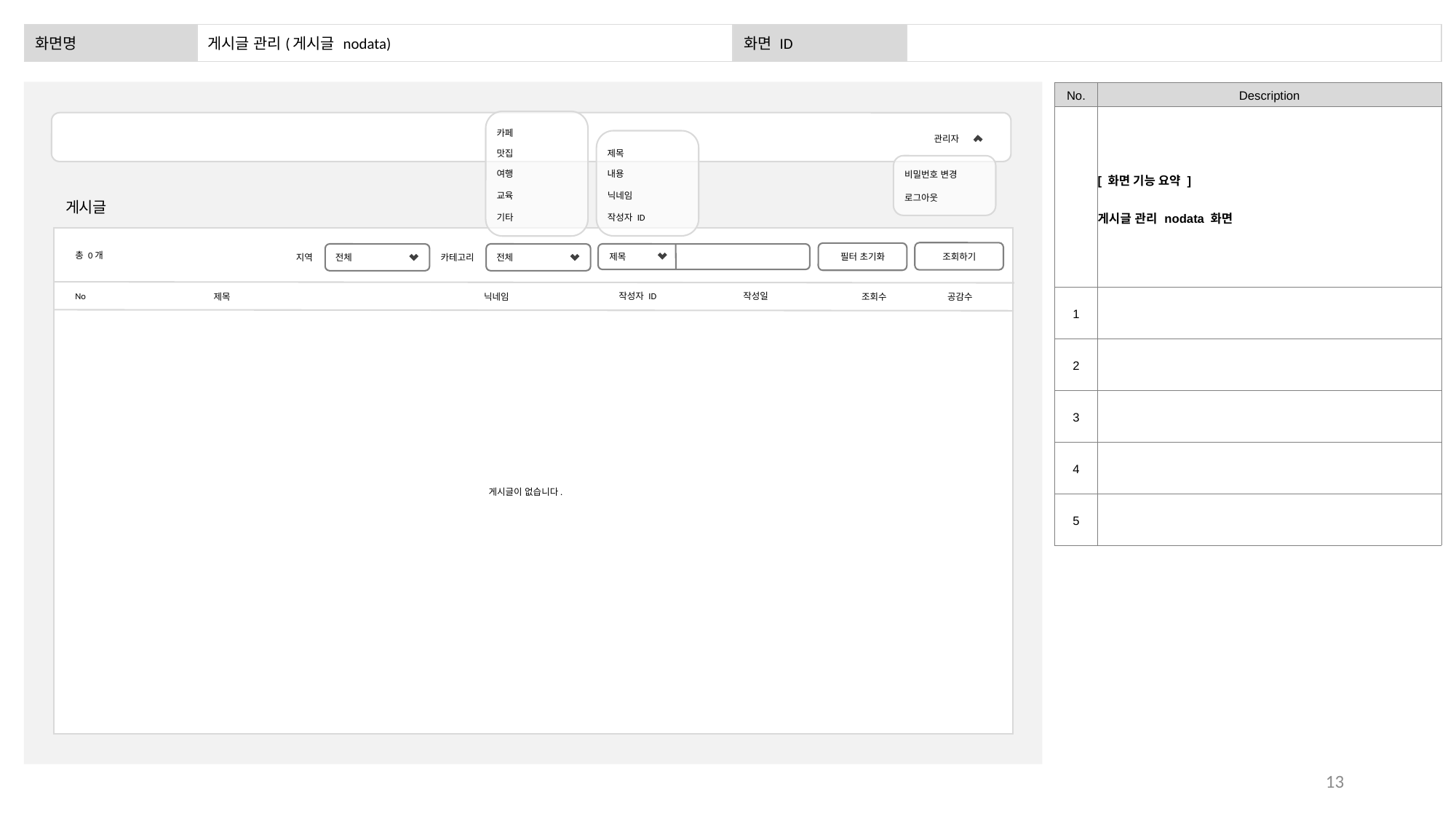

| 화면명 | 게시글 관리(게시글 nodata) | 화면 ID |  |
| --- | --- | --- | --- |

| No. | Description |
| --- | --- |
|  | [ 화면 기능 요약 ] 게시글 관리 nodata 화면 |
| 1 |  |
| 2 |  |
| 3 |  |
| 4 |  |
| 5 |  |

카페
관리자

제목
맛집

내용
여행
비밀번호 변경
닉네임
교육
로그아웃
게시글
작성자 ID
기타

총 0개
제목
조회하기
필터 초기화
전체
카테고리
전체
지역

No
작성자 ID
작성일
닉네임
공감수
제목
조회수
게시글이 없습니다.
13